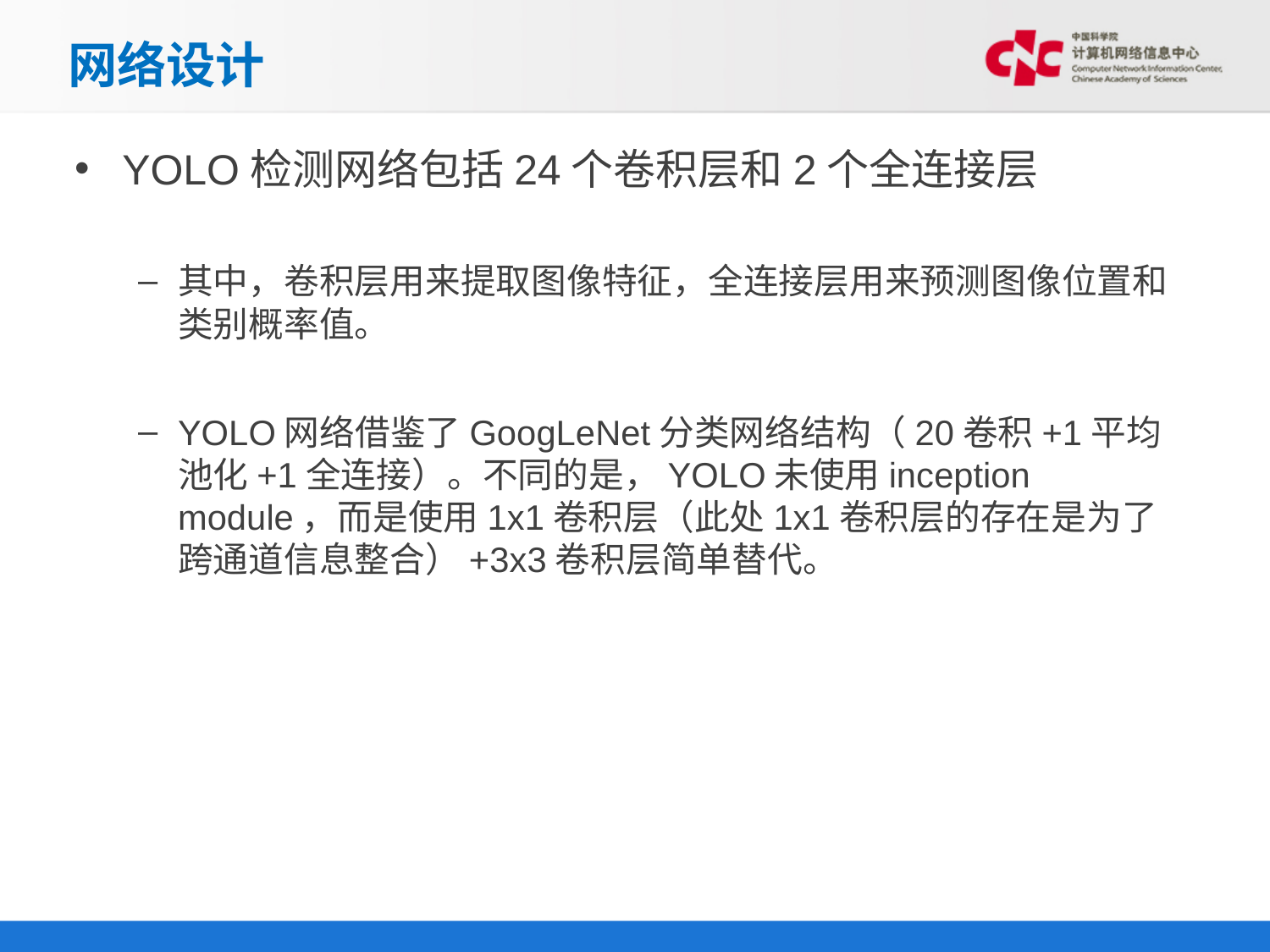

# 网络设计
YOLO检测网络包括24个卷积层和2个全连接层

其中，卷积层用来提取图像特征，全连接层用来预测图像位置和类别概率值。

YOLO网络借鉴了GoogLeNet分类网络结构（20卷积+1平均池化+1全连接）。不同的是，YOLO未使用inception module，而是使用1x1卷积层（此处1x1卷积层的存在是为了跨通道信息整合）+3x3卷积层简单替代。